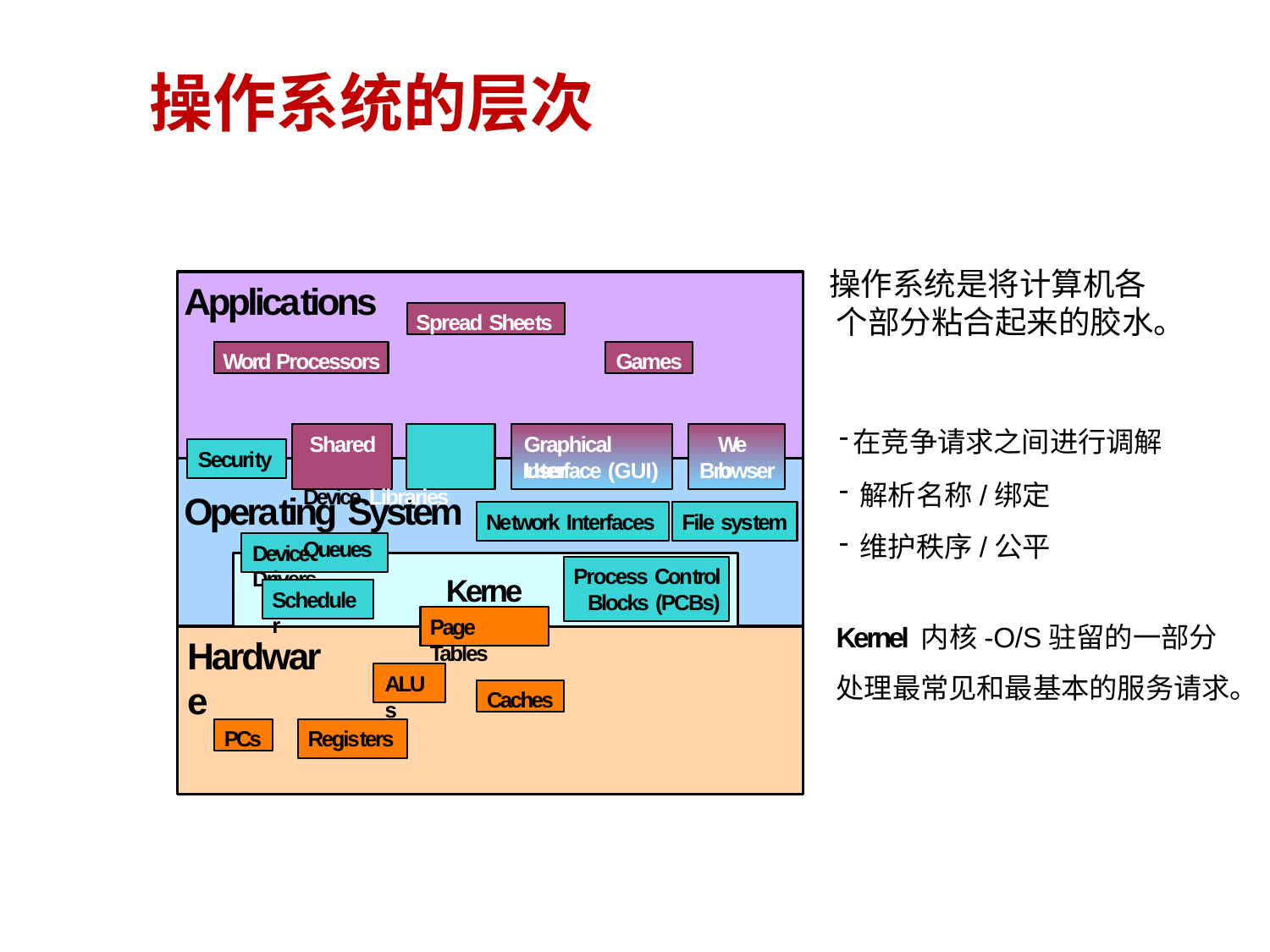

# 操作系统的层次
操作系统是将计算机各个部分粘合起来的胶水。

Applications
Spread Sheets
Word Processors
Games
在竞争请求之间进行调解
解析名称/绑定
维护秩序/公平

Shared		Device  Libraries	Queues
Graphical User
Web

Security
Interface (GUI)
Browser

Operating System

Network Interfaces
File system

Device Drivers

Process Control  Blocks (PCBs)
Kernel

Scheduler
Kernel 内核-O/S驻留的一部分处理最常见和最基本的服务请求。

Page Tables

Hardware

ALUs
Caches
PCs

Registers